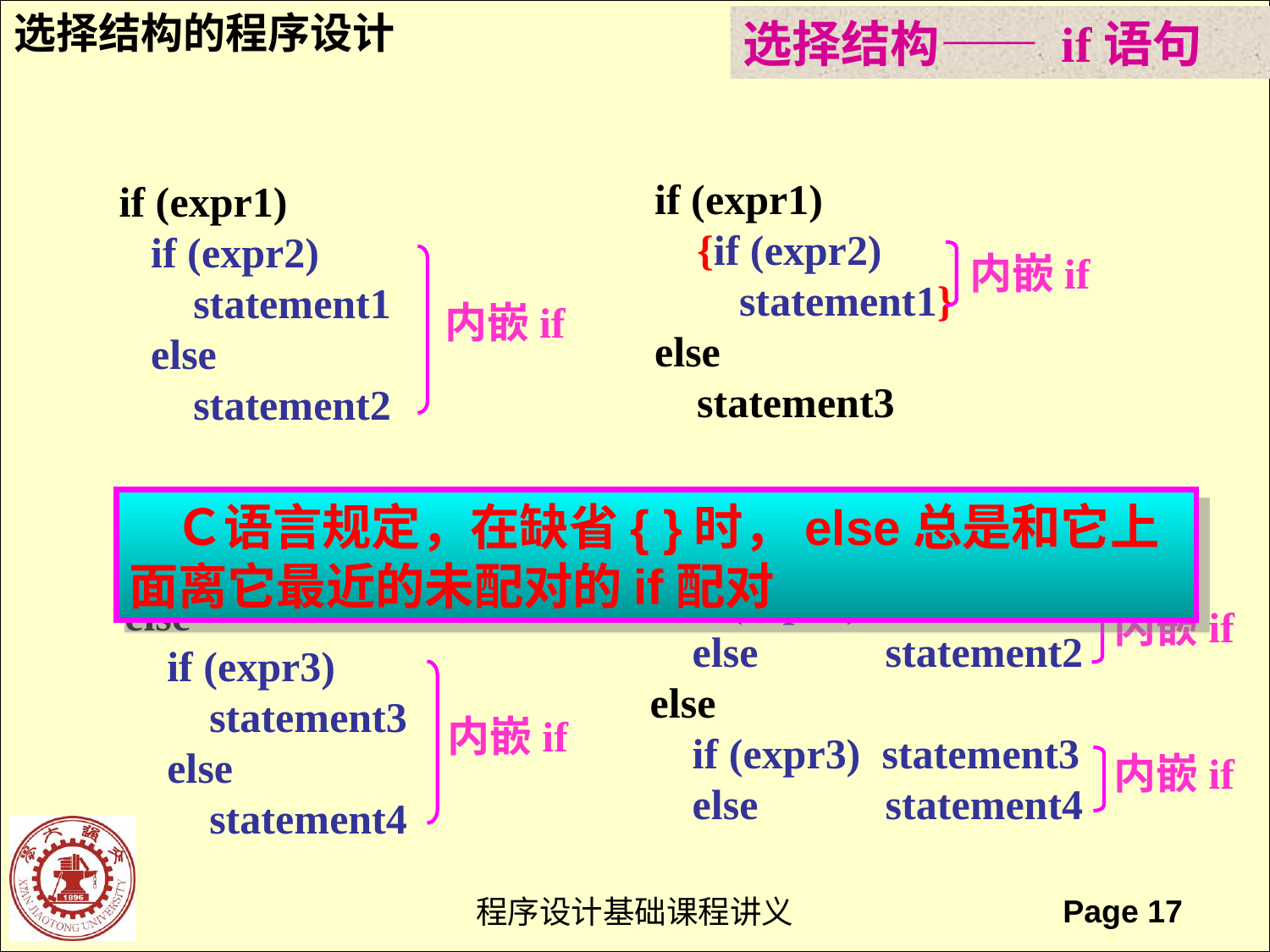

选择结构的程序设计
选择结构—— if语句
if (expr1)
    {if (expr2)
        statement1}
else
    statement3

内嵌if

if (expr1)
   if (expr2)
       statement1
   else
       statement2

内嵌if
if (expr1)
    statement1
else
    if (expr3)
        statement3
    else
        statement4

内嵌if
   Ｃ语言规定，在缺省{ }时，else总是和它上面离它最近的未配对的if配对
if (expr1)
    if (expr2)  statement1
    else            statement2
else
    if (expr3)  statement3
    else            statement4
内嵌if

内嵌if